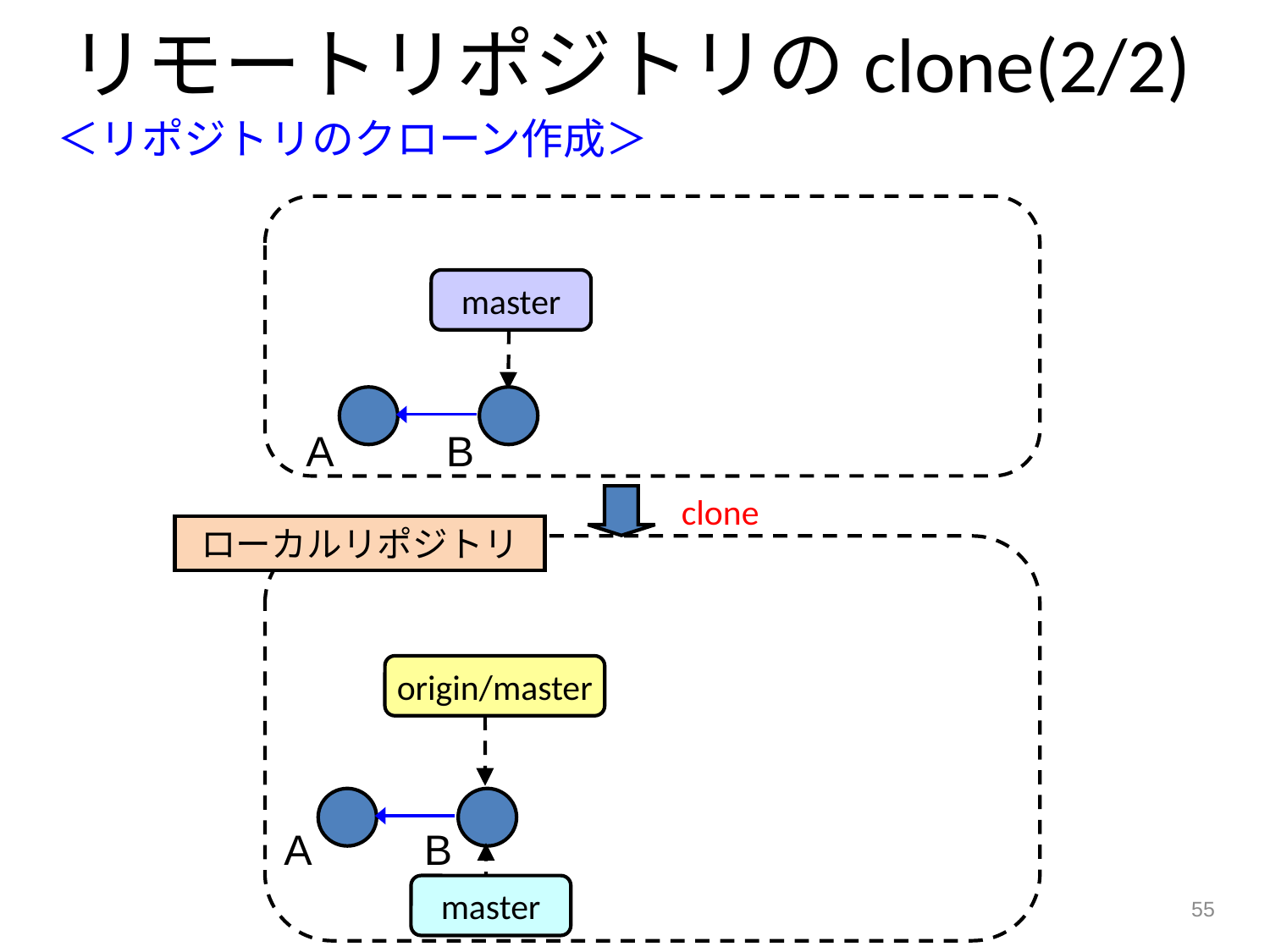

リモートリポジトリのclone(2/2)
＜リポジトリのクローン作成＞

master

A
B
clone

ローカルリポジトリ

origin/master

A
B

55
master